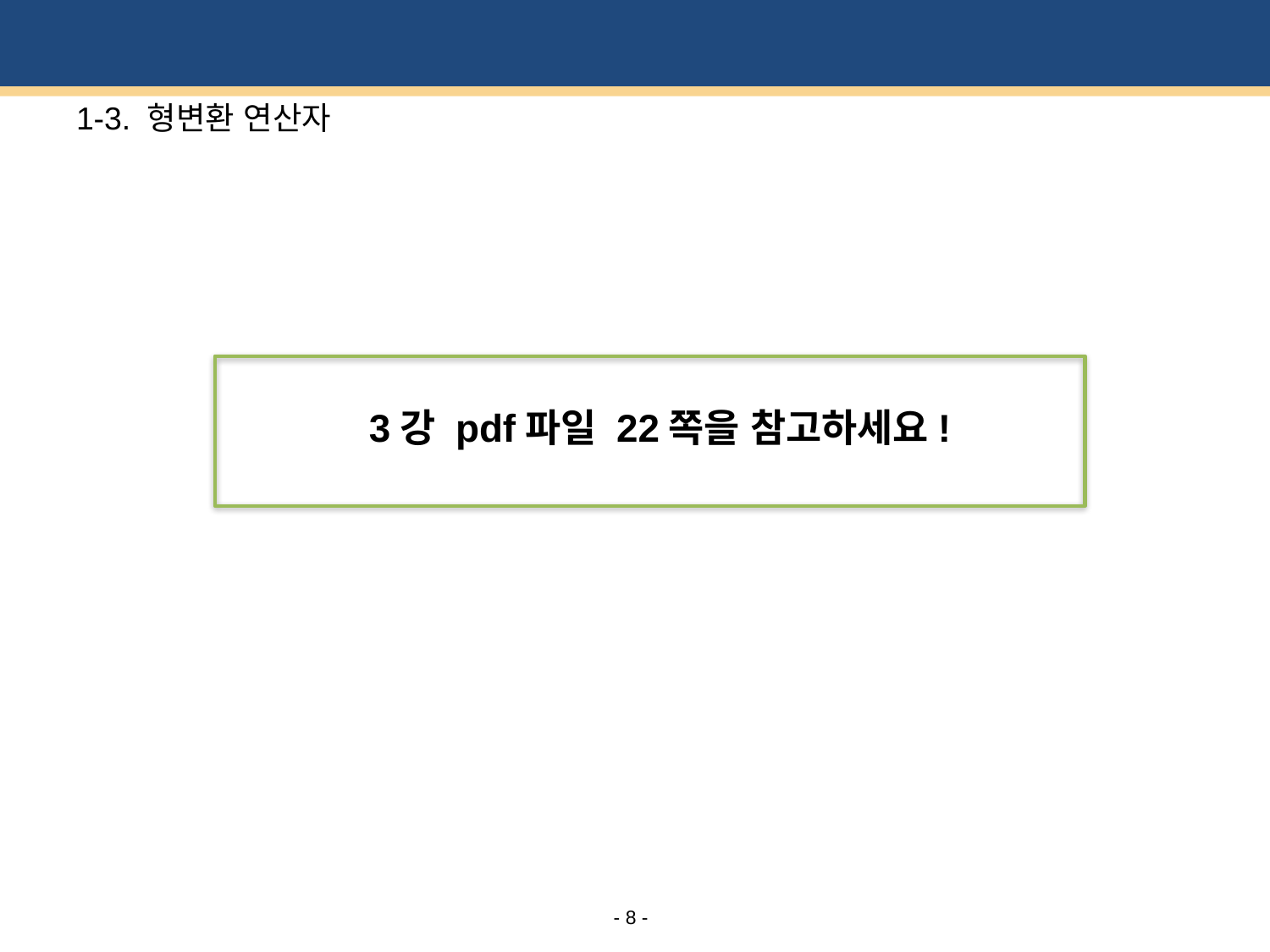

# 1-3. 형변환 연산자

3강 pdf파일 22쪽을 참고하세요!